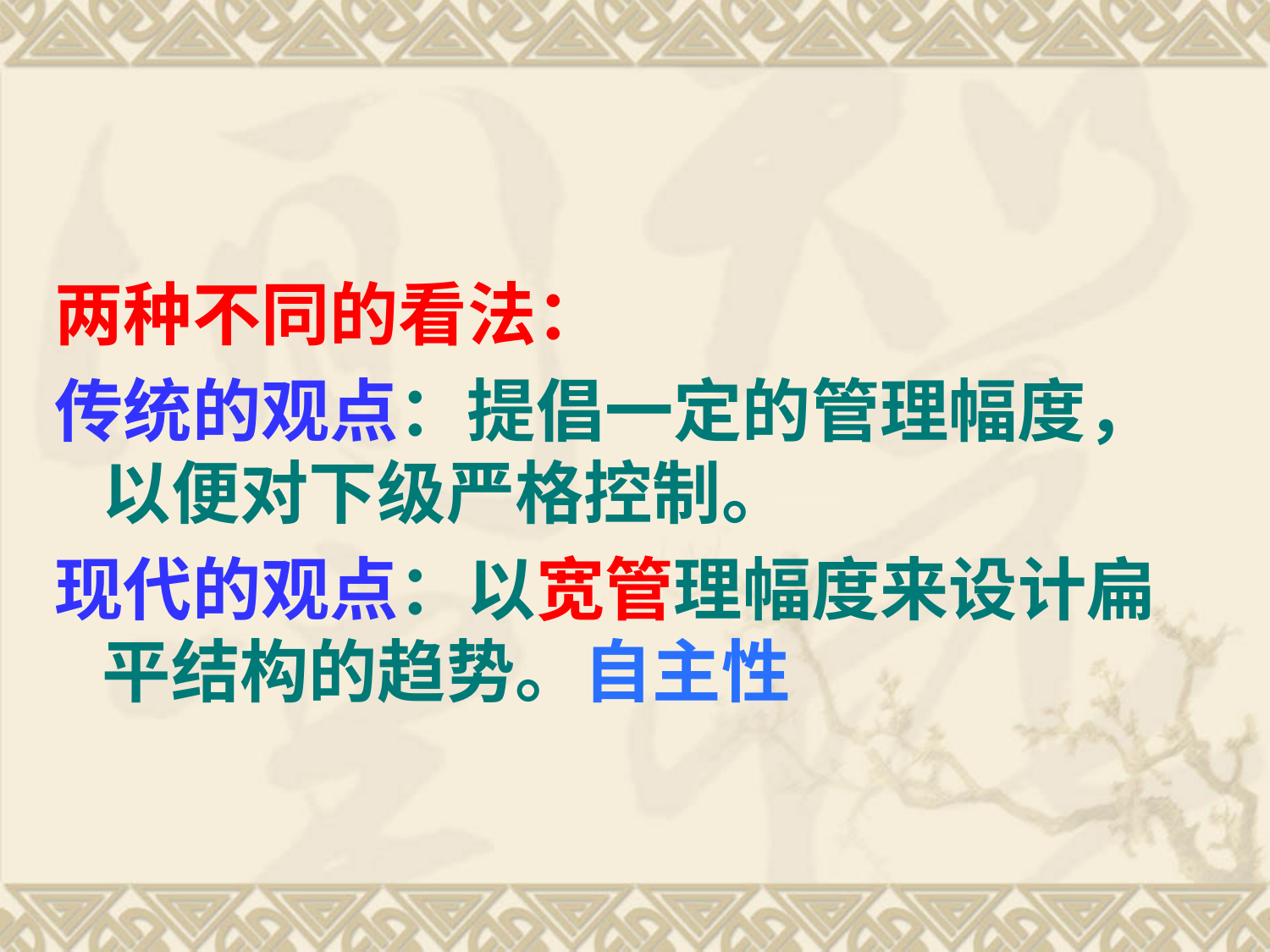

#
两种不同的看法：
传统的观点：提倡一定的管理幅度，以便对下级严格控制。
现代的观点：以宽管理幅度来设计扁平结构的趋势。自主性